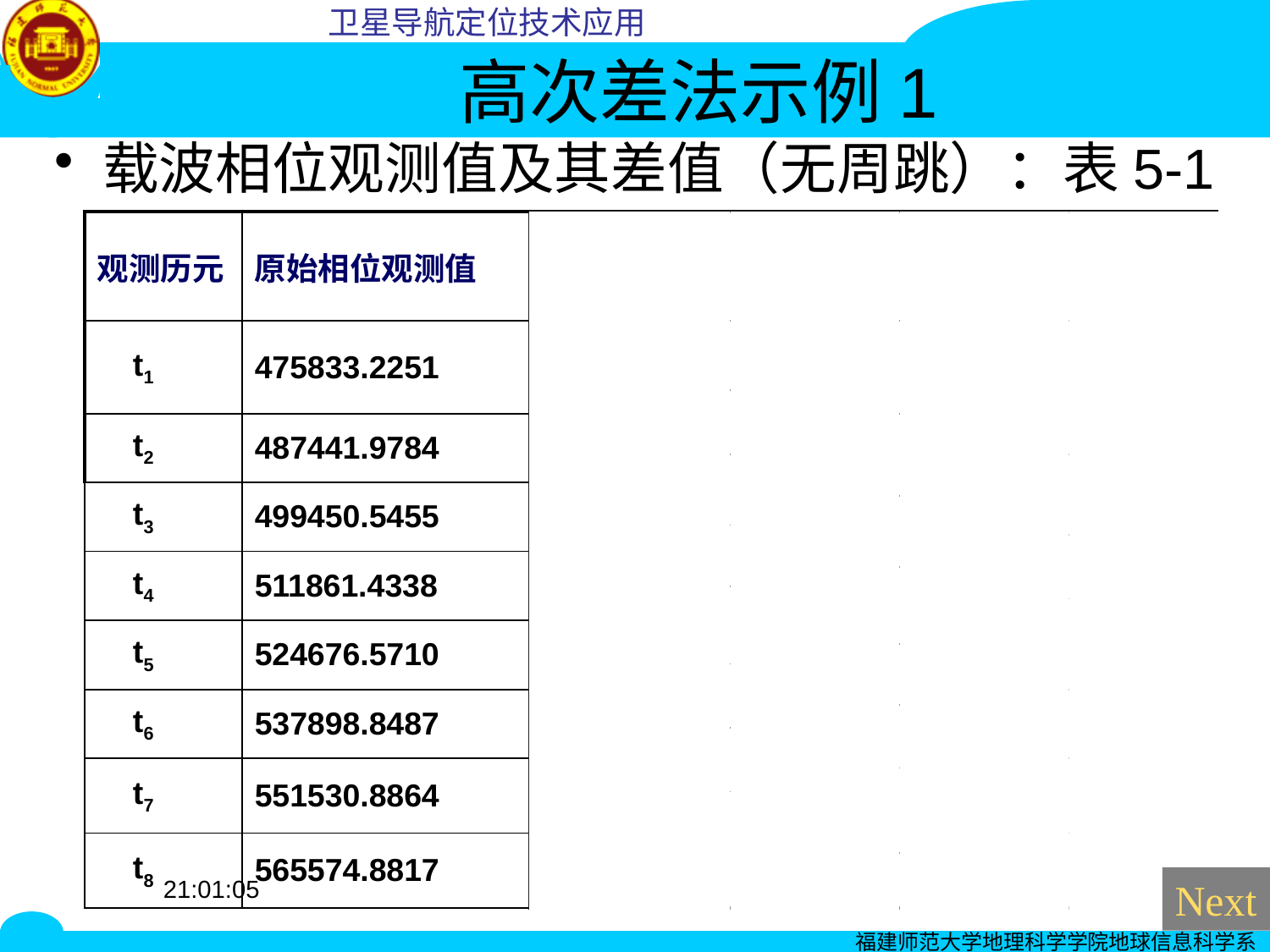

# 高次差法示例1
载波相位观测值及其差值（无周跳）：表5-1
| 观测历元 | 原始相位观测值 | 一次差 | 二次差 | 三次差 | 四次差 |
| --- | --- | --- | --- | --- | --- |
| t1 | 475833.2251 |  |  |  |  |
|  |  | 11608.7533 |  |  |  |
| t2 | 487441.9784 |  | 399.8138 |  |  |
|  |  | 12008.5671 |  | 2.5074 |  |
| t3 | 499450.5455 |  |  |  |  |
|  |  |  | 402.3212 |  | -0.5797 |
|  |  | 12410.8883 |  |  |  |
|  |  |  |  | 1.9277 |  |
| t4 | 511861.4338 |  |  |  |  |
|  |  |  | 404.2489 |  | 0.9639 |
|  |  | 12815.1372 |  |  |  |
|  |  |  |  | 2.8916 |  |
| t5 | 524676.5710 |  |  |  |  |
|  |  |  | 407.1405 |  | -0.2721 |
|  |  | 13222.2777 |  |  |  |
| t6 | 537898.8487 |  |  | 2.6195 |  |
|  |  |  | 409.7600 |  |  |
|  |  |  |  |  | -0.4219 |
|  |  | 13632.0377 |  |  |  |
| t7 | 551530.8864 |  |  | 2.1976 |  |
|  |  |  | 411.9576 |  |  |
|  |  |  |  |  |  |
|  |  | 14043.9953 |  |  |  |
| t8 | 565574.8817 |  |  |  |  |
|  |  |  |  |  |  |

21:01:05
Next